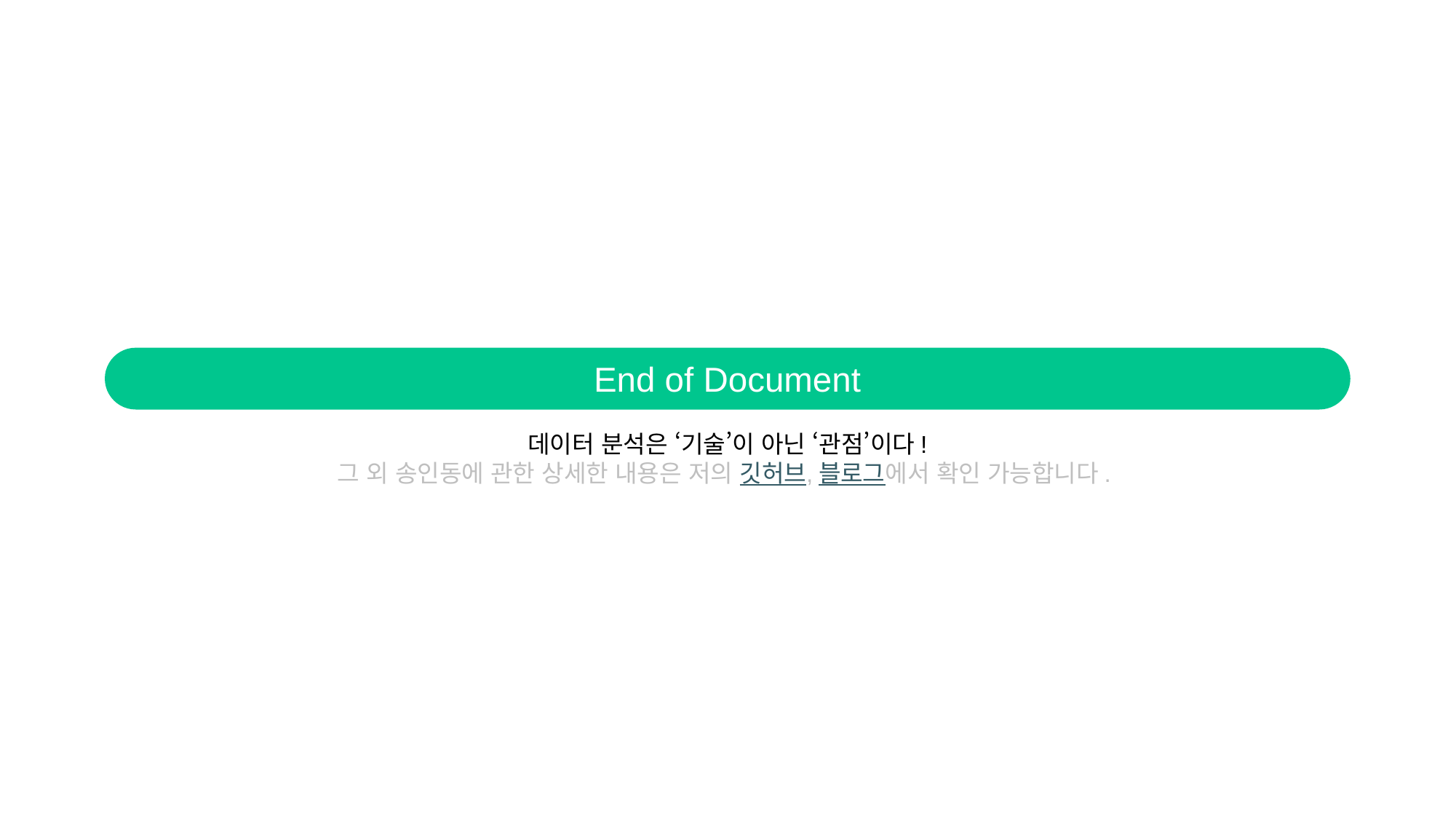

End of Document
데이터 분석은 ‘기술’이 아닌 ‘관점’이다!
그 외 송인동에 관한 상세한 내용은 저의 깃허브,블로그에서 확인 가능합니다.